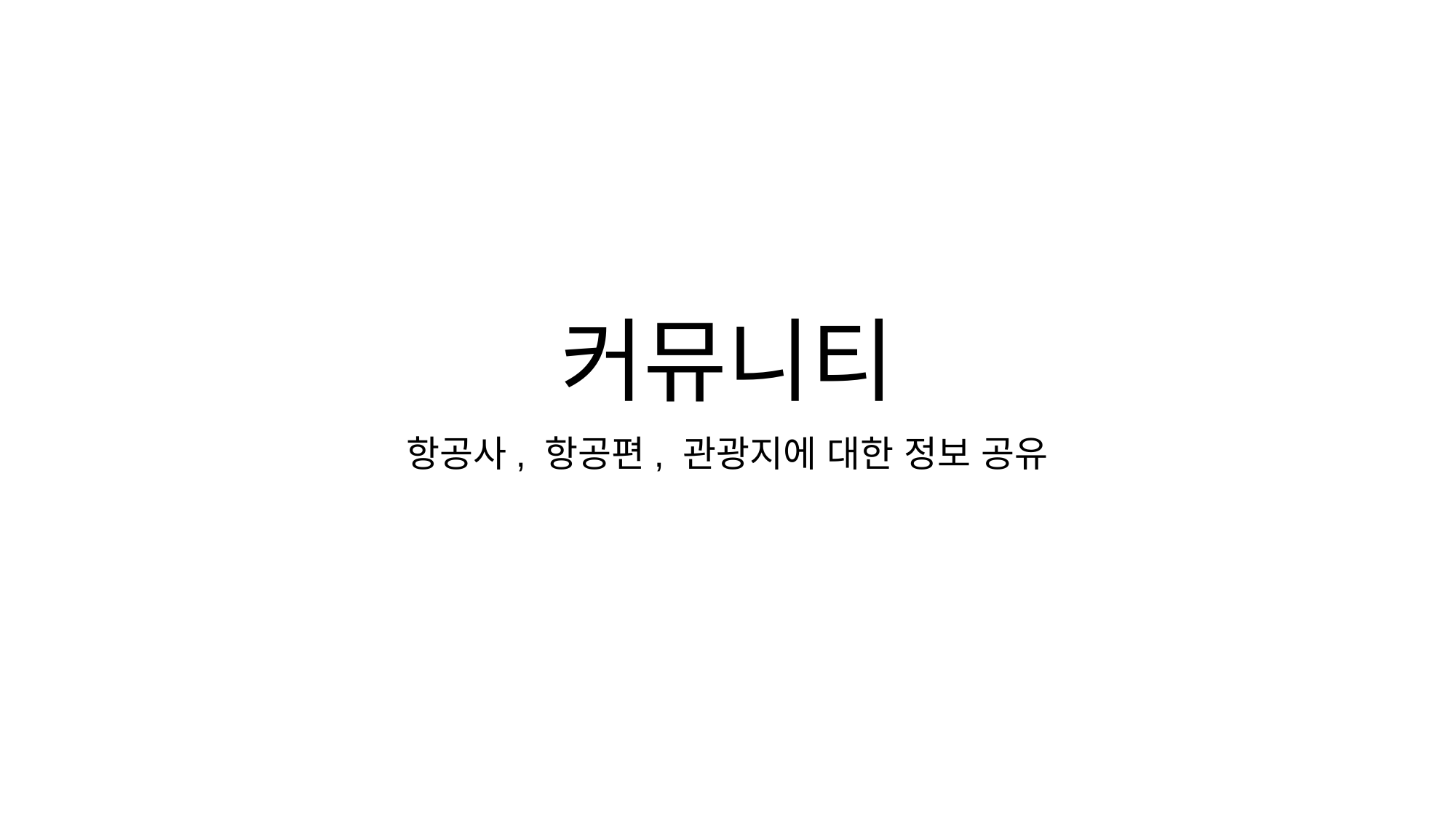

# 커뮤니티
항공사, 항공편, 관광지에 대한 정보 공유